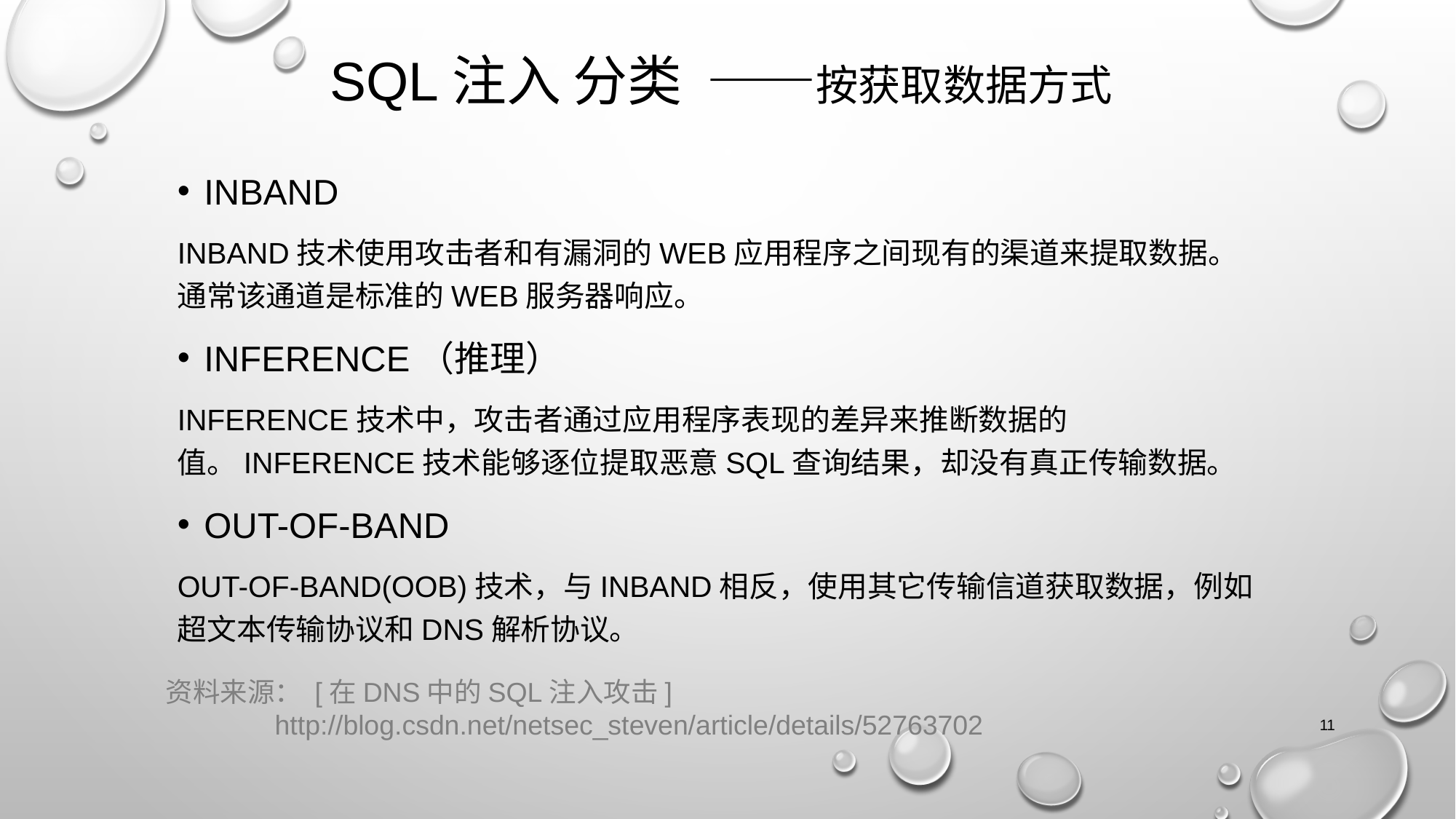

# SQL注入 分类  ——按获取数据方式
Inband
Inband技术使用攻击者和有漏洞的Web应用程序之间现有的渠道来提取数据。通常该通道是标准的Web服务器响应。
inference（推理）
Inference技术中，攻击者通过应用程序表现的差异来推断数据的值。Inference技术能够逐位提取恶意SQL查询结果，却没有真正传输数据。
out-of-band
Out-of-band(OOB)技术，与inband相反，使用其它传输信道获取数据，例如超文本传输协议和DNS解析协议。

资料来源： [在DNS中的SQL注入攻击]
	http://blog.csdn.net/netsec_steven/article/details/52763702
11